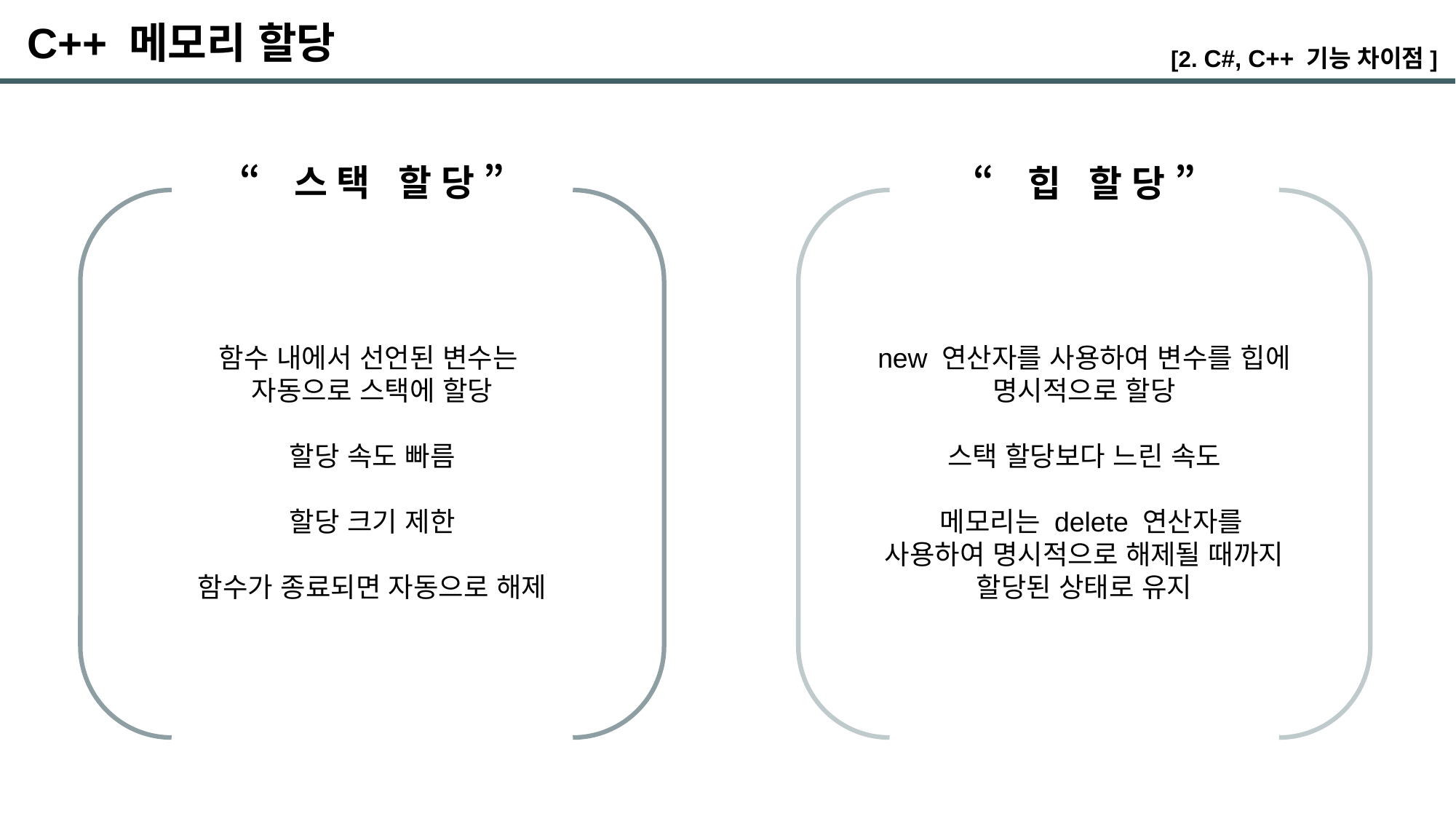

C++ 메모리 할당
[2. C#, C++ 기능 차이점]

“스택 할당”
“힙 할당”

함수 내에서 선언된 변수는
자동으로 스택에 할당

할당 속도 빠름

할당 크기 제한

함수가 종료되면 자동으로 해제
new 연산자를 사용하여 변수를 힙에 명시적으로 할당

스택 할당보다 느린 속도

 메모리는 delete 연산자를 사용하여 명시적으로 해제될 때까지 할당된 상태로 유지